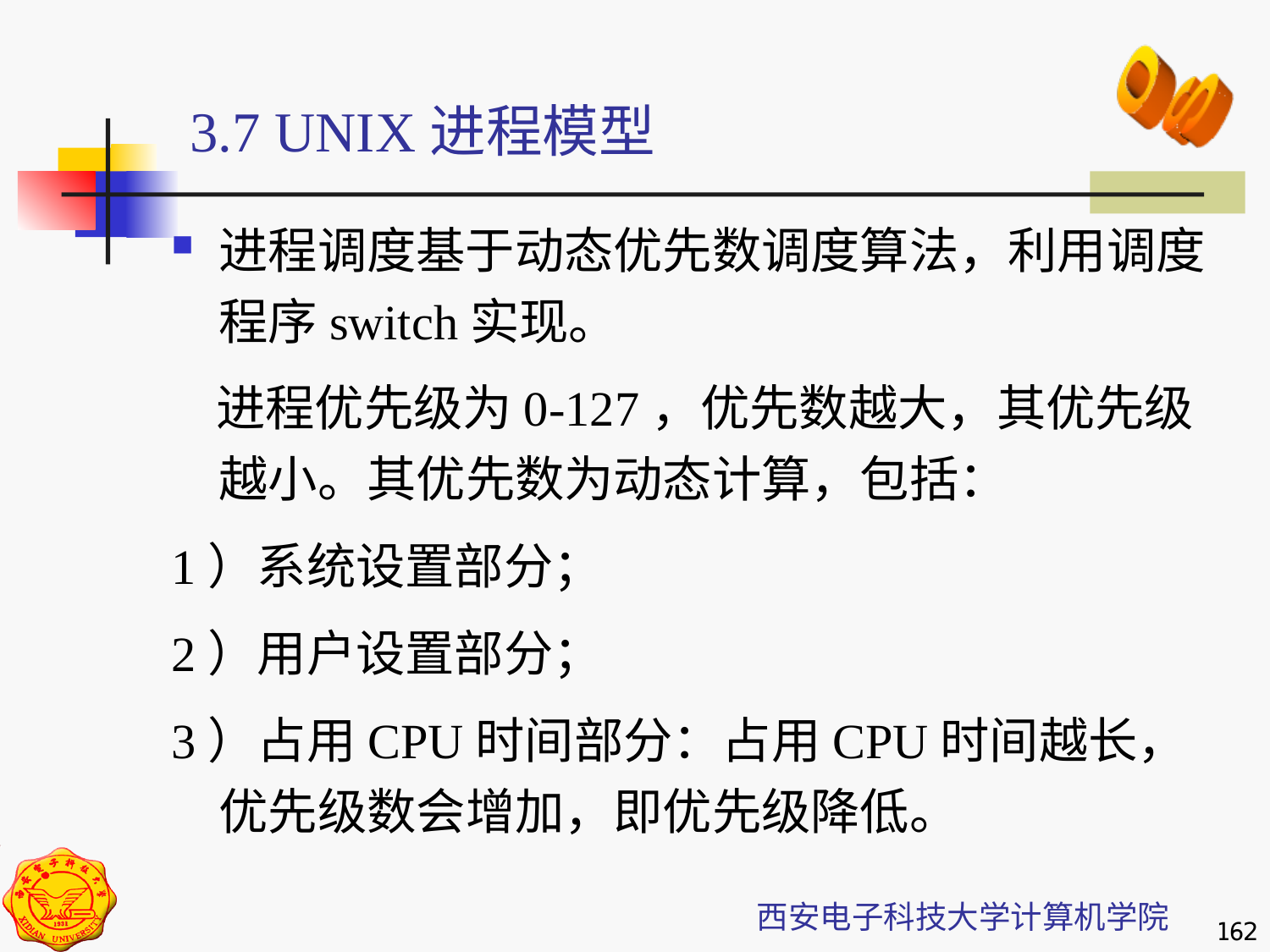

3.7 UNIX进程模型
进程调度基于动态优先数调度算法，利用调度程序switch实现。
   进程优先级为0-127，优先数越大，其优先级越小。其优先数为动态计算，包括：
1）系统设置部分；
2）用户设置部分；
3）占用CPU时间部分：占用CPU时间越长，优先级数会增加，即优先级降低。
162